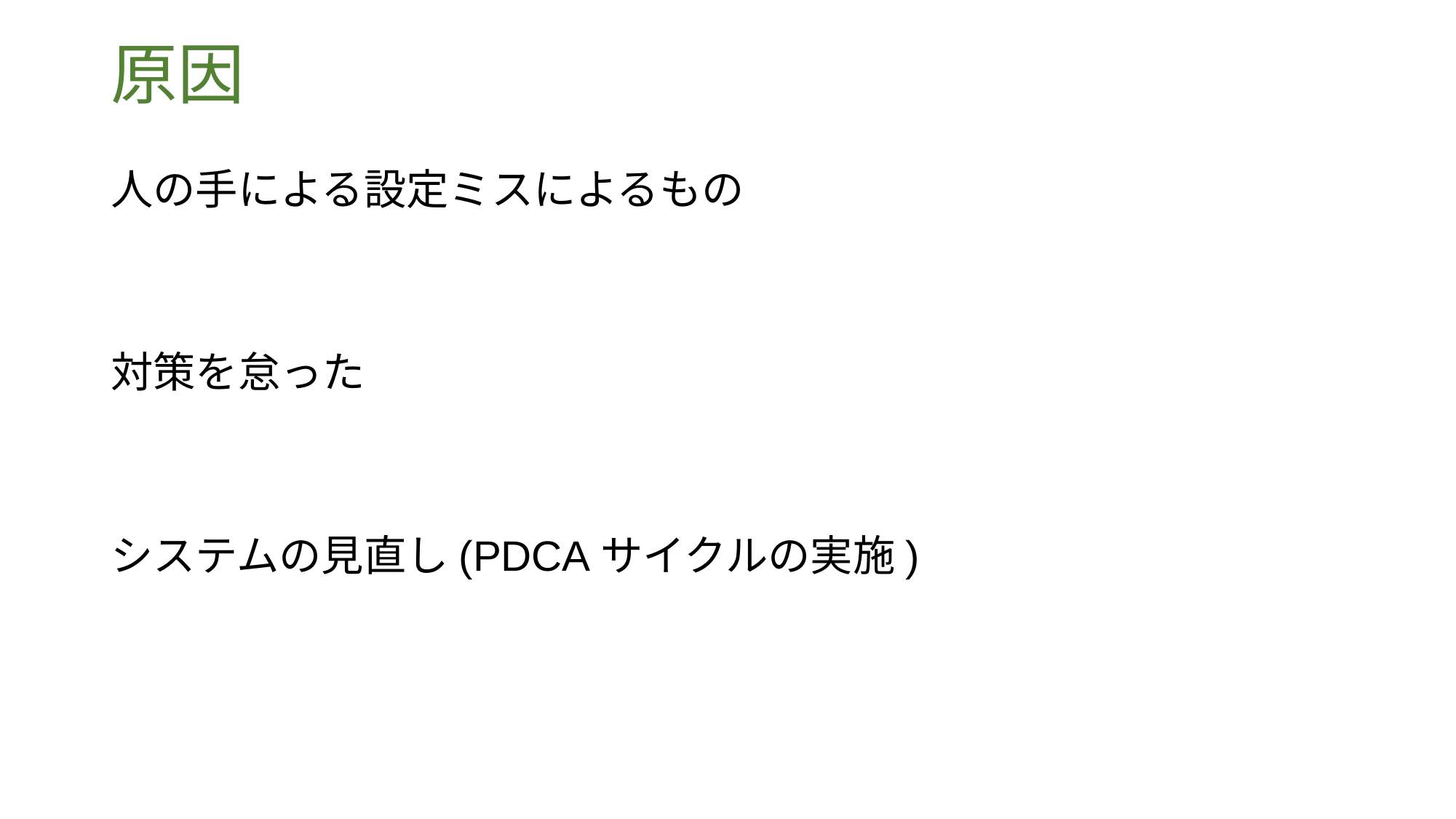

# 原因
人の手による設定ミスによるもの

対策を怠った

システムの見直し(PDCAサイクルの実施)